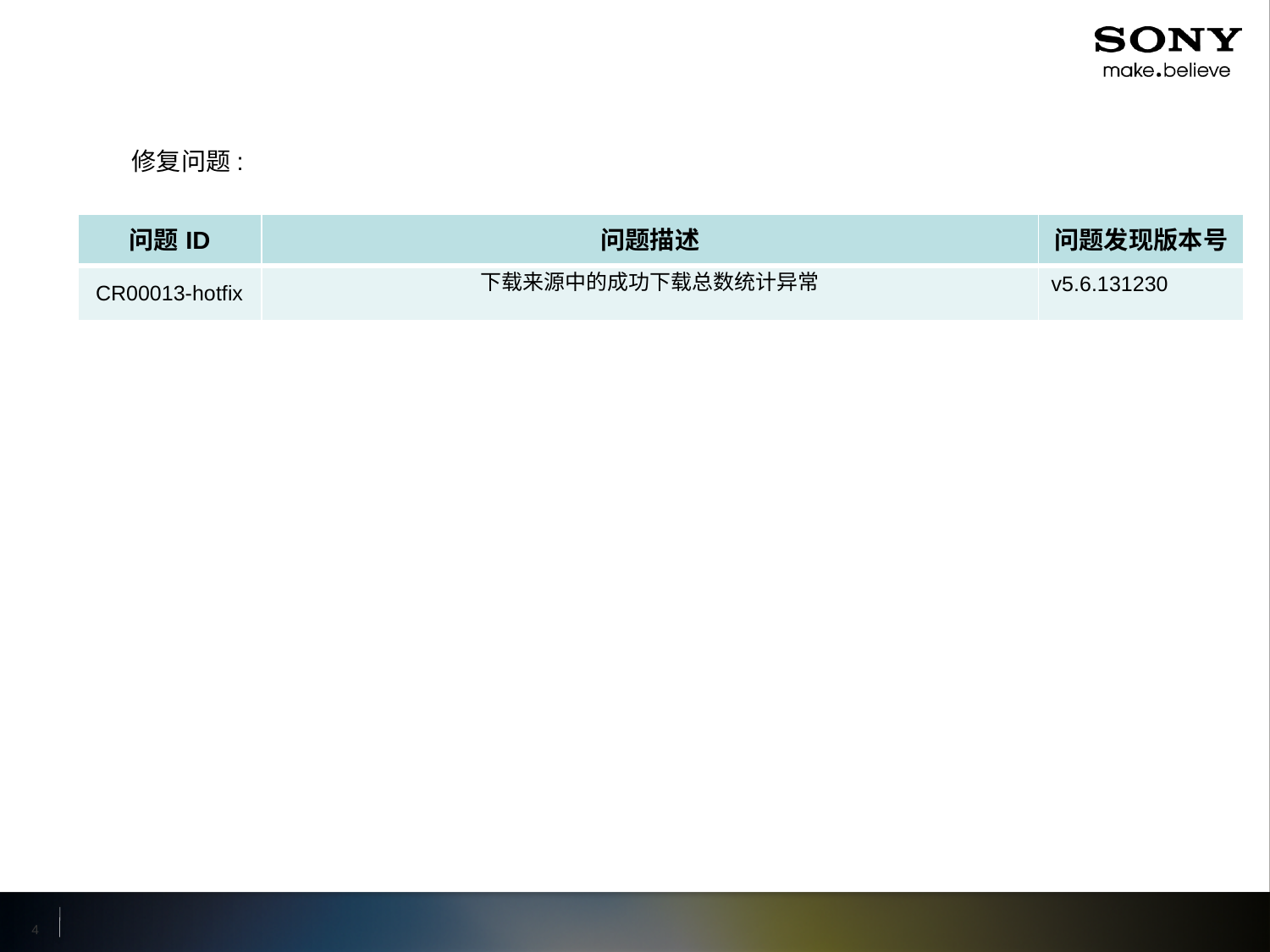

修复问题:

| 问题ID | 问题描述 | 问题发现版本号 |
| --- | --- | --- |
| CR00013-hotfix | 下载来源中的成功下载总数统计异常 | v5.6.131230 |